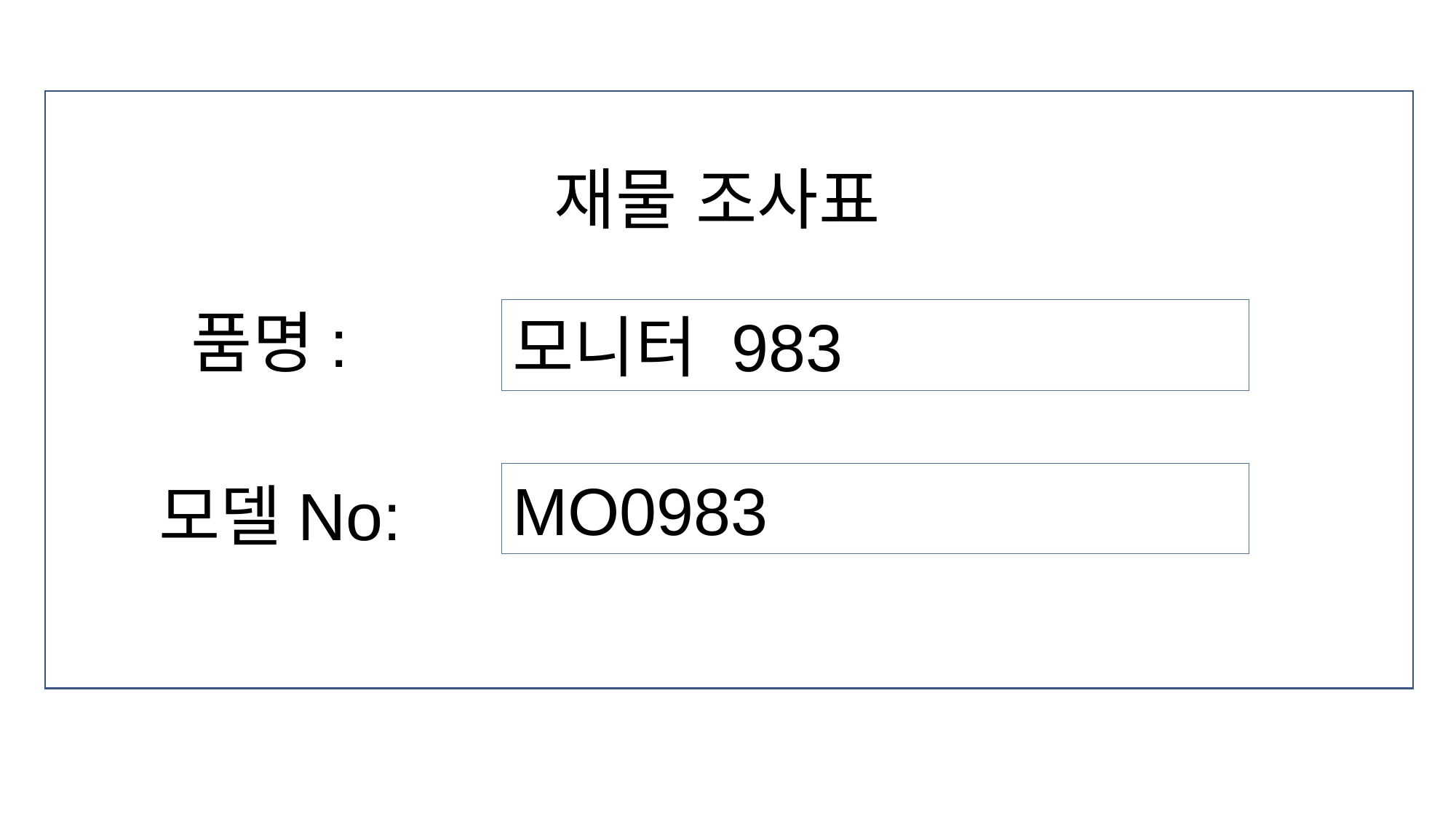

재물 조사표
품명:
모니터 983
MO0983
모델No: